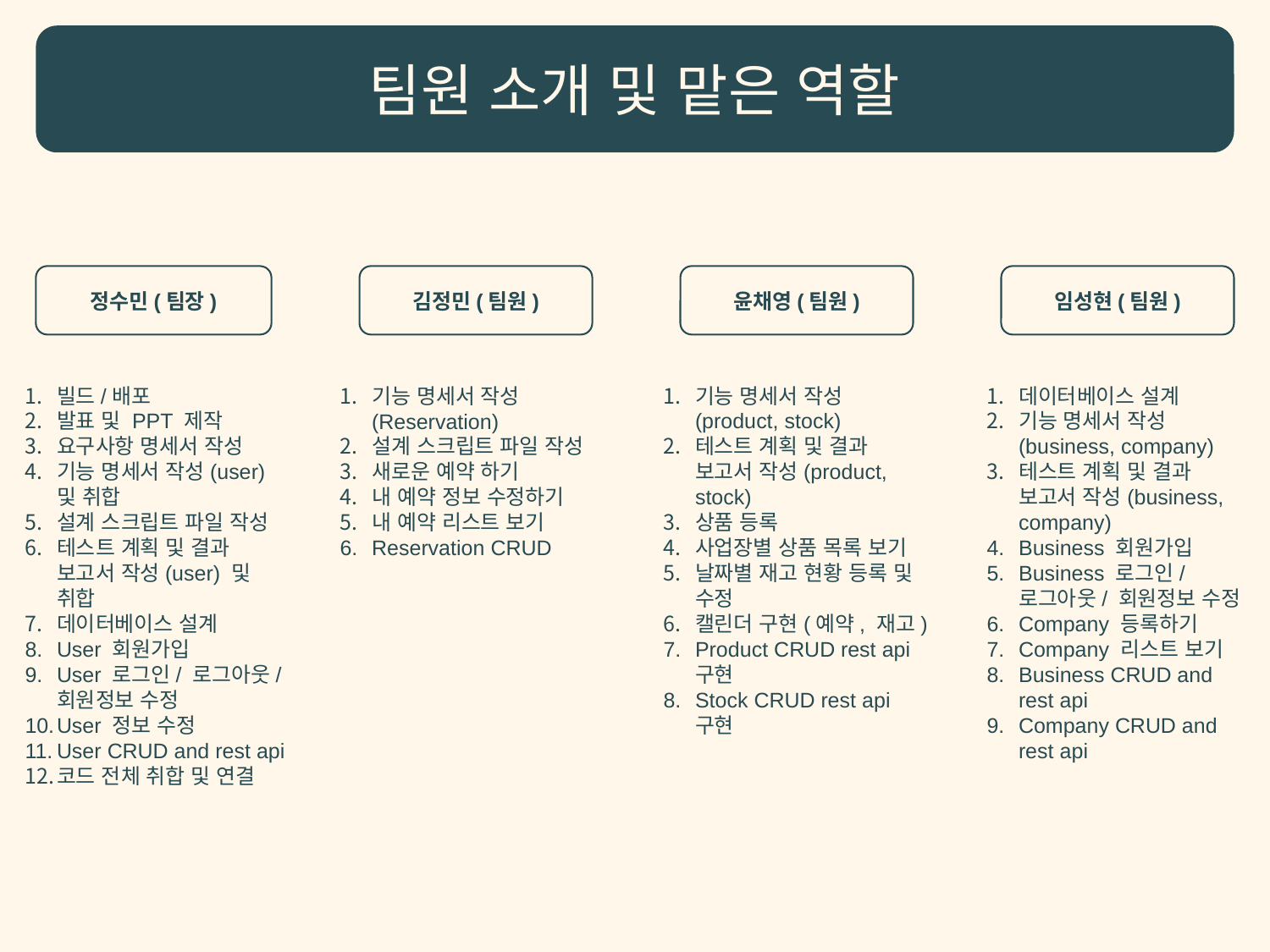

팀원 소개 및 맡은 역할
정수민(팀장)
김정민(팀원)
윤채영(팀원)
임성현(팀원)
기능 명세서 작성(product, stock)
테스트 계획 및 결과 보고서 작성(product, stock)
상품 등록
사업장별 상품 목록 보기
날짜별 재고 현황 등록 및 수정
캘린더 구현(예약, 재고)
Product CRUD rest api 구현
Stock CRUD rest api 구현

데이터베이스 설계
기능 명세서 작성(business, company)
테스트 계획 및 결과 보고서 작성(business, company)
Business 회원가입
Business 로그인/ 로그아웃/ 회원정보 수정
Company 등록하기
Company 리스트 보기
Business CRUD and rest api
Company CRUD and rest api

기능 명세서 작성(Reservation)
설계 스크립트 파일 작성
새로운 예약 하기
내 예약 정보 수정하기
내 예약 리스트 보기
Reservation CRUD
빌드/배포
발표 및 PPT 제작
요구사항 명세서 작성
기능 명세서 작성(user) 및 취합
설계 스크립트 파일 작성
테스트 계획 및 결과 보고서 작성(user) 및 취합
데이터베이스 설계
User 회원가입
User 로그인/ 로그아웃/ 회원정보 수정
User 정보 수정
User CRUD and rest api
코드 전체 취합 및 연결